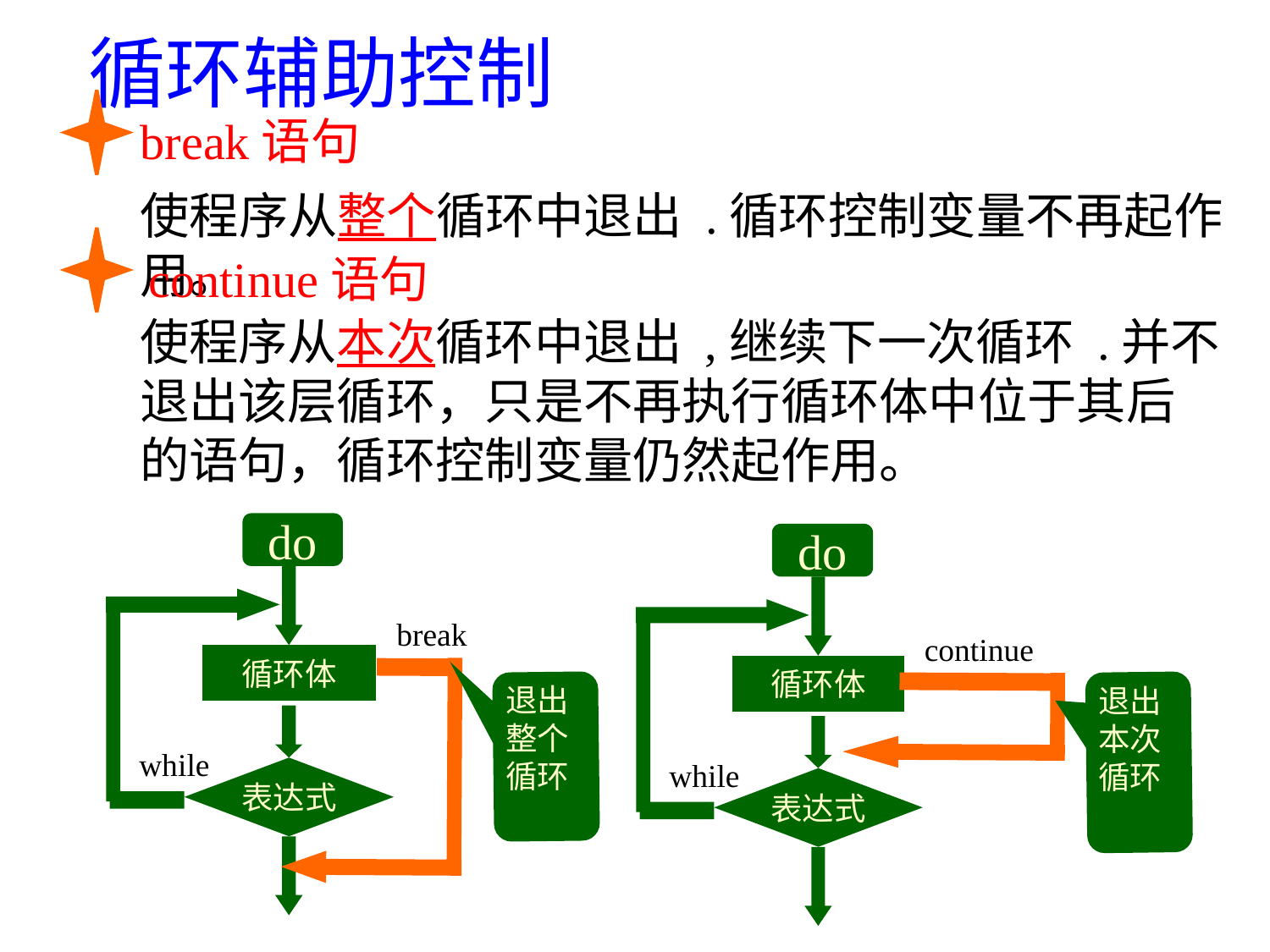

循环辅助控制

break语句
使程序从整个循环中退出 .循环控制变量不再起作用。

continue语句
使程序从本次循环中退出 ,继续下一次循环 .并不退出该层循环，只是不再执行循环体中位于其后的语句，循环控制变量仍然起作用。
do

循环体

  while
表达式

do

循环体

  while
表达式

break

continue

退出
整个
循环

退出
本次
循环